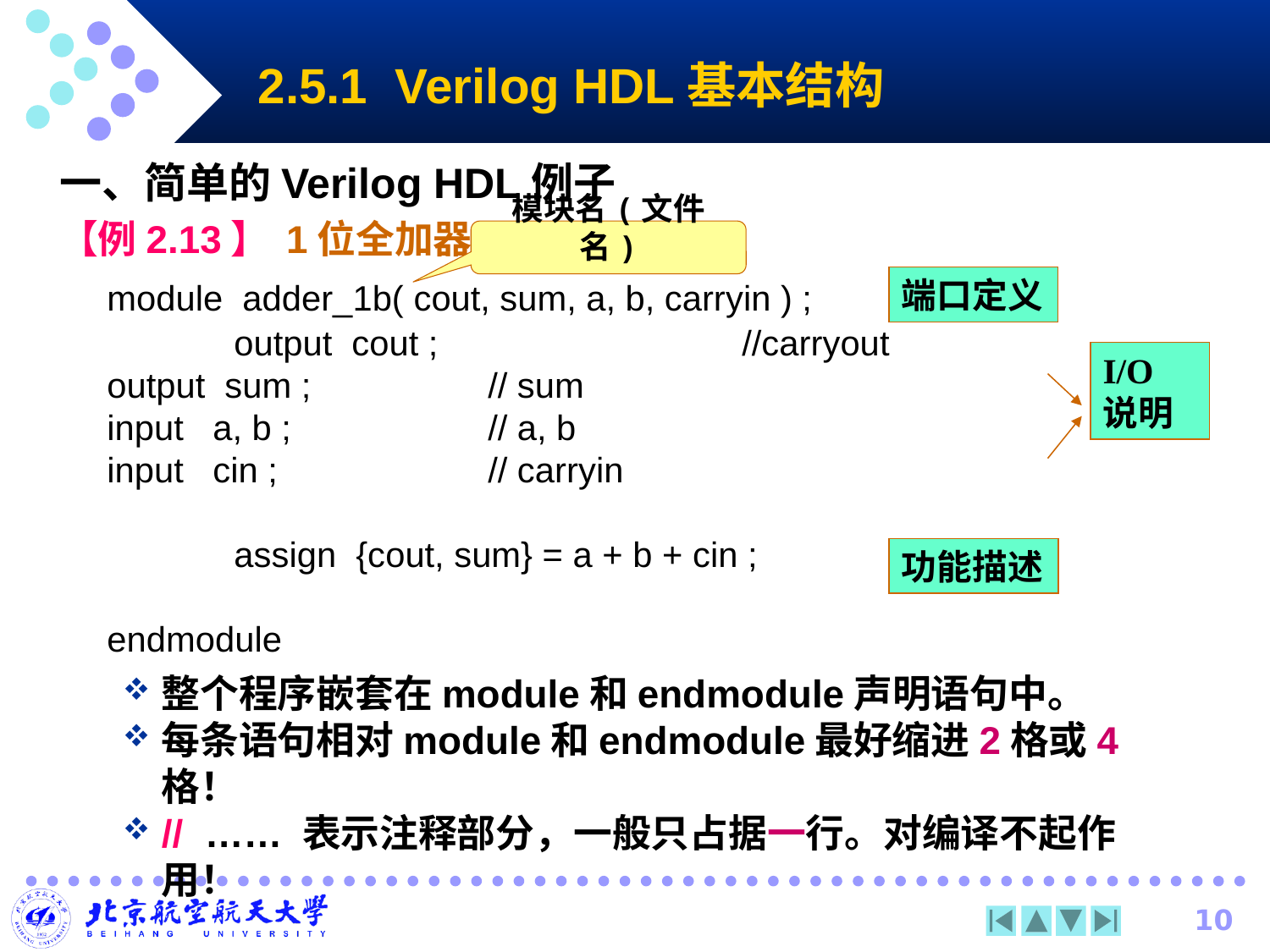

# 2.5.1  Verilog HDL基本结构
一、简单的Verilog HDL例子
【例2.13】 1位全加器
	module  adder_1b( cout, sum, a, b, carryin ) ;
  		output  cout ;			//carryout
    	output  sum ;             	// sum
    	input   a, b ;            	// a, b
    	input   cin ;             	// carryin

		assign  {cout, sum} = a + b + cin ;

	endmodule
模块名(文件名)
端口定义
I/O说明

功能描述
整个程序嵌套在module和endmodule声明语句中。
每条语句相对module和endmodule最好缩进2格或4格！
//  …… 表示注释部分，一般只占据一行。对编译不起作用！
10